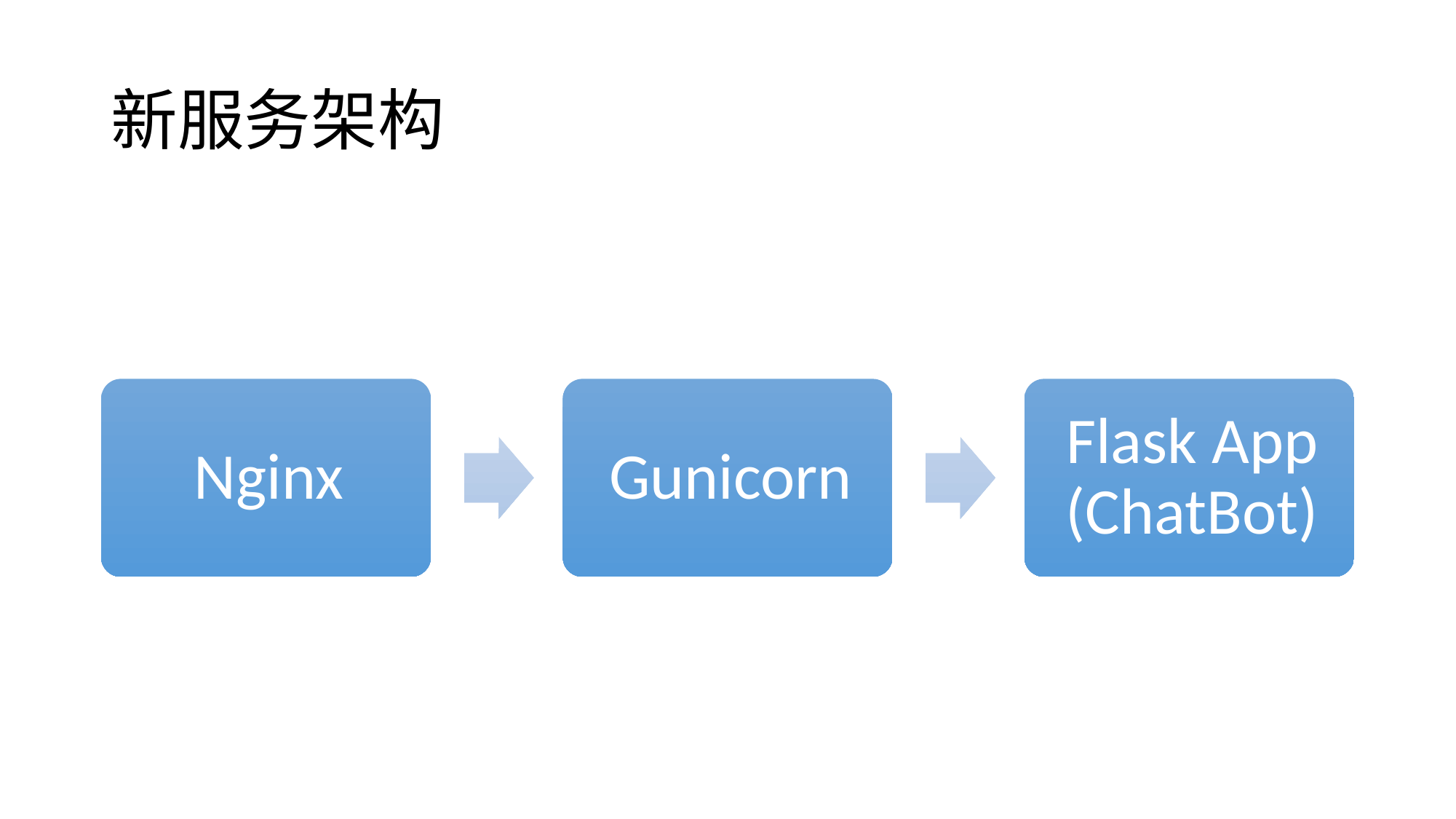

# 新服务架构
Nginx

Gunicorn

Flask App (ChatBot)